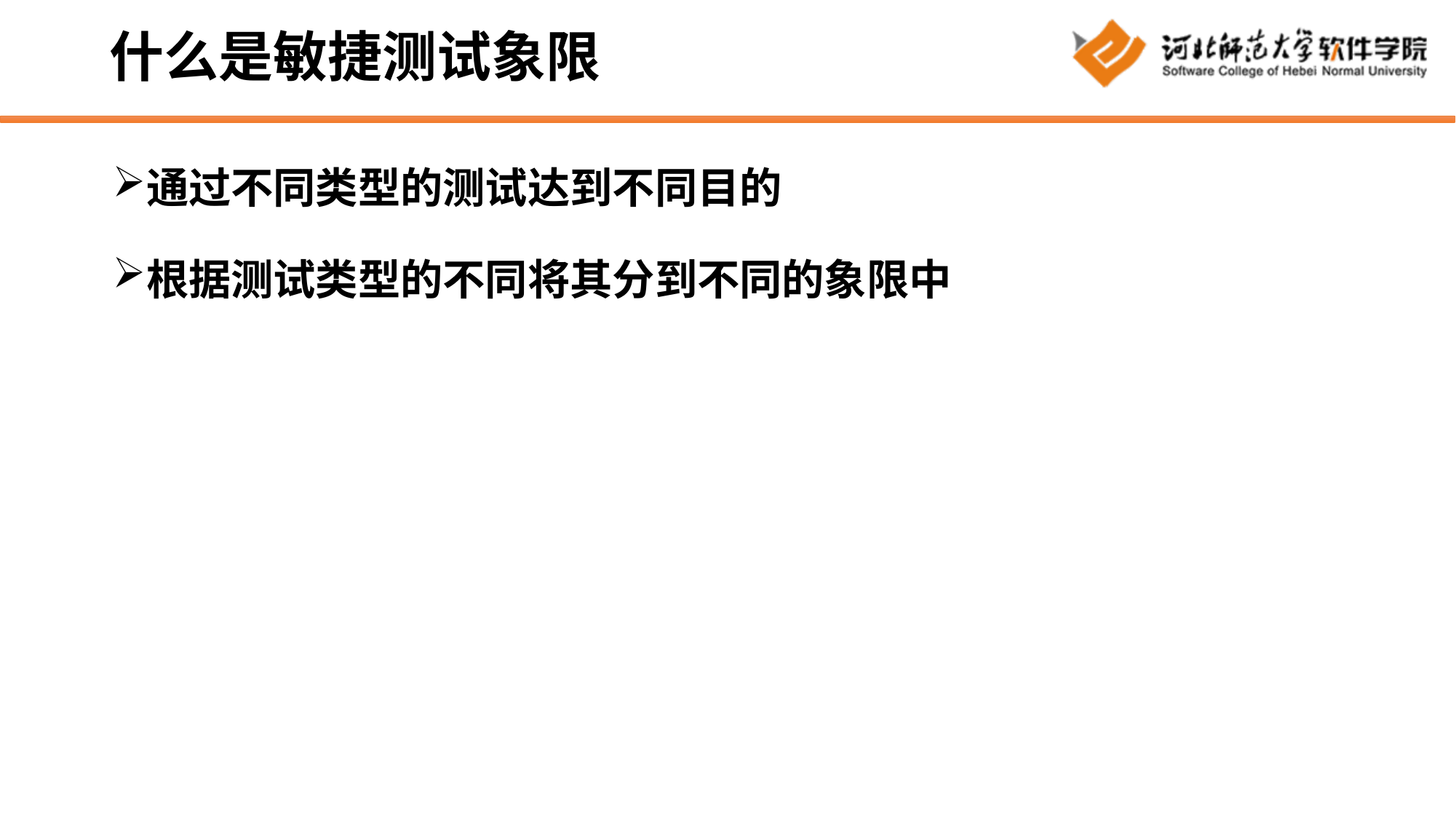

# 什么是敏捷测试象限
通过不同类型的测试达到不同目的
根据测试类型的不同将其分到不同的象限中